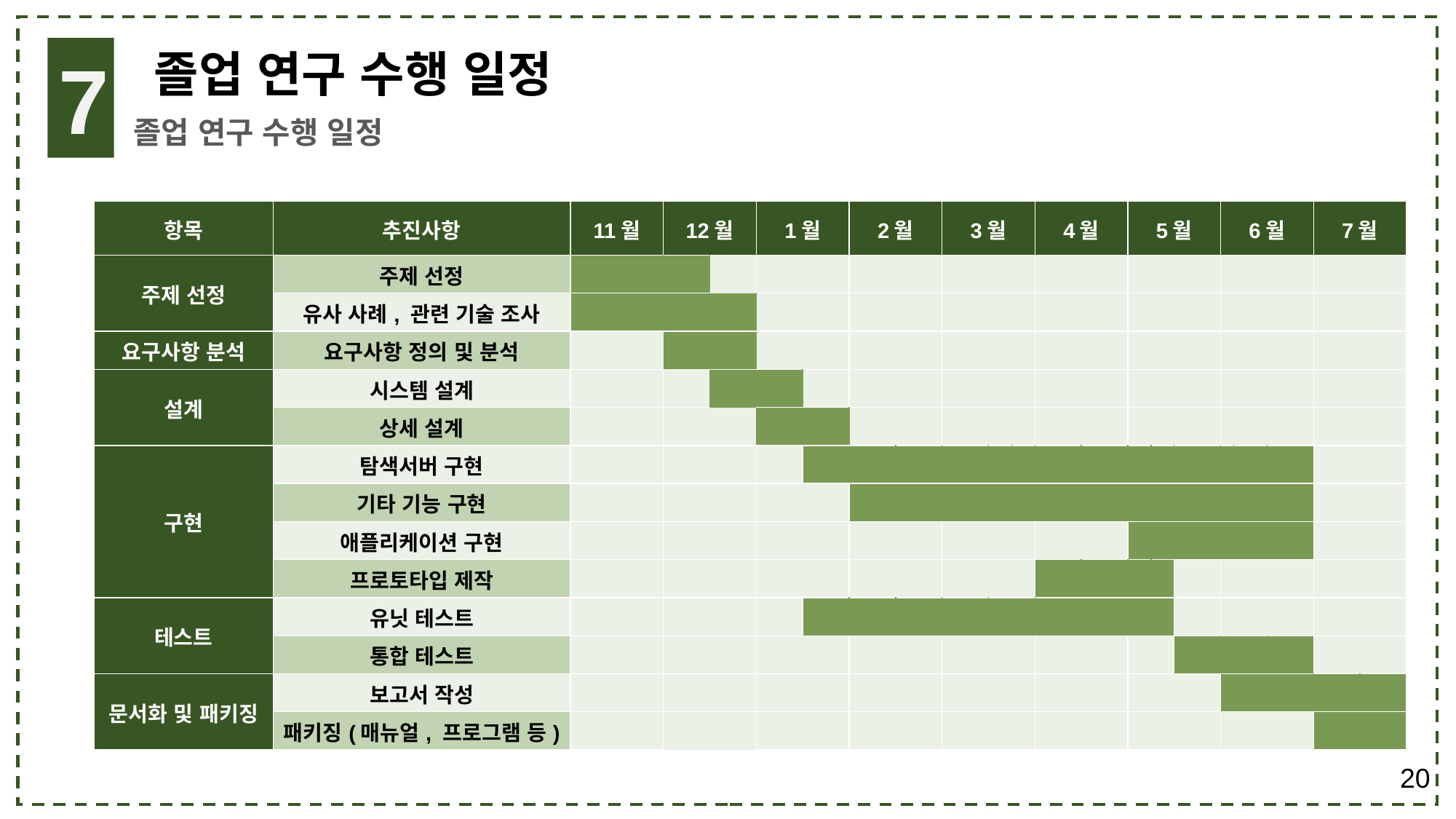

7
졸업 연구 수행 일정
졸업 연구 수행 일정
| 항목 | 추진사항 | 11월 |  | 12월 |  | 1월 |  | 2월 |  | 3월 |  |  | 4월 |  | 5월 |  |  | 6월 |  |  | 7월 |  |
| --- | --- | --- | --- | --- | --- | --- | --- | --- | --- | --- | --- | --- | --- | --- | --- | --- | --- | --- | --- | --- | --- | --- |
| 주제 선정 | 주제 선정 |  |  |  |  |  |  |  |  |  |  |  |  |  |  |  |  |  |  |  |  |  |
|  | 유사 사례, 관련 기술 조사 |  |  |  |  |  |  |  |  |  |  |  |  |  |  |  |  |  |  |  |  |  |
| 요구사항 분석 | 요구사항 정의 및 분석 |  |  |  |  |  |  |  |  |  |  |  |  |  |  |  |  |  |  |  |  |  |
| 설계 | 시스템 설계 |  |  |  |  |  |  |  |  |  |  |  |  |  |  |  |  |  |  |  |  |  |
|  | 상세 설계 |  |  |  |  |  |  |  |  |  |  |  |  |  |  |  |  |  |  |  |  |  |
| 구현 | 탐색서버 구현 |  |  |  |  |  |  |  |  |  |  |  |  |  |  |  |  |  |  |  |  |  |
|  | 기타 기능 구현 |  |  |  |  |  |  |  |  |  |  |  |  |  |  |  |  |  |  |  |  |  |
|  | 애플리케이션 구현 |  |  |  |  |  |  |  |  |  |  |  |  |  |  |  |  |  |  |  |  |  |
|  | 프로토타입 제작 |  |  |  |  |  |  |  |  |  |  |  |  |  |  |  |  |  |  |  |  |  |
| 테스트 | 유닛 테스트 |  |  |  |  |  |  |  |  |  |  |  |  |  |  |  |  |  |  |  |  |  |
|  | 통합 테스트 |  |  |  |  |  |  |  |  |  |  |  |  |  |  |  |  |  |  |  |  |  |
| 문서화 및 패키징 | 보고서 작성 |  |  |  |  |  |  |  |  |  |  |  |  |  |  |  |  |  |  |  |  |  |
|  | 패키징(매뉴얼, 프로그램 등) |  |  |  |  |  |  |  |  |  |  |  |  |  |  |  |  |  |  |  |  |  |
20